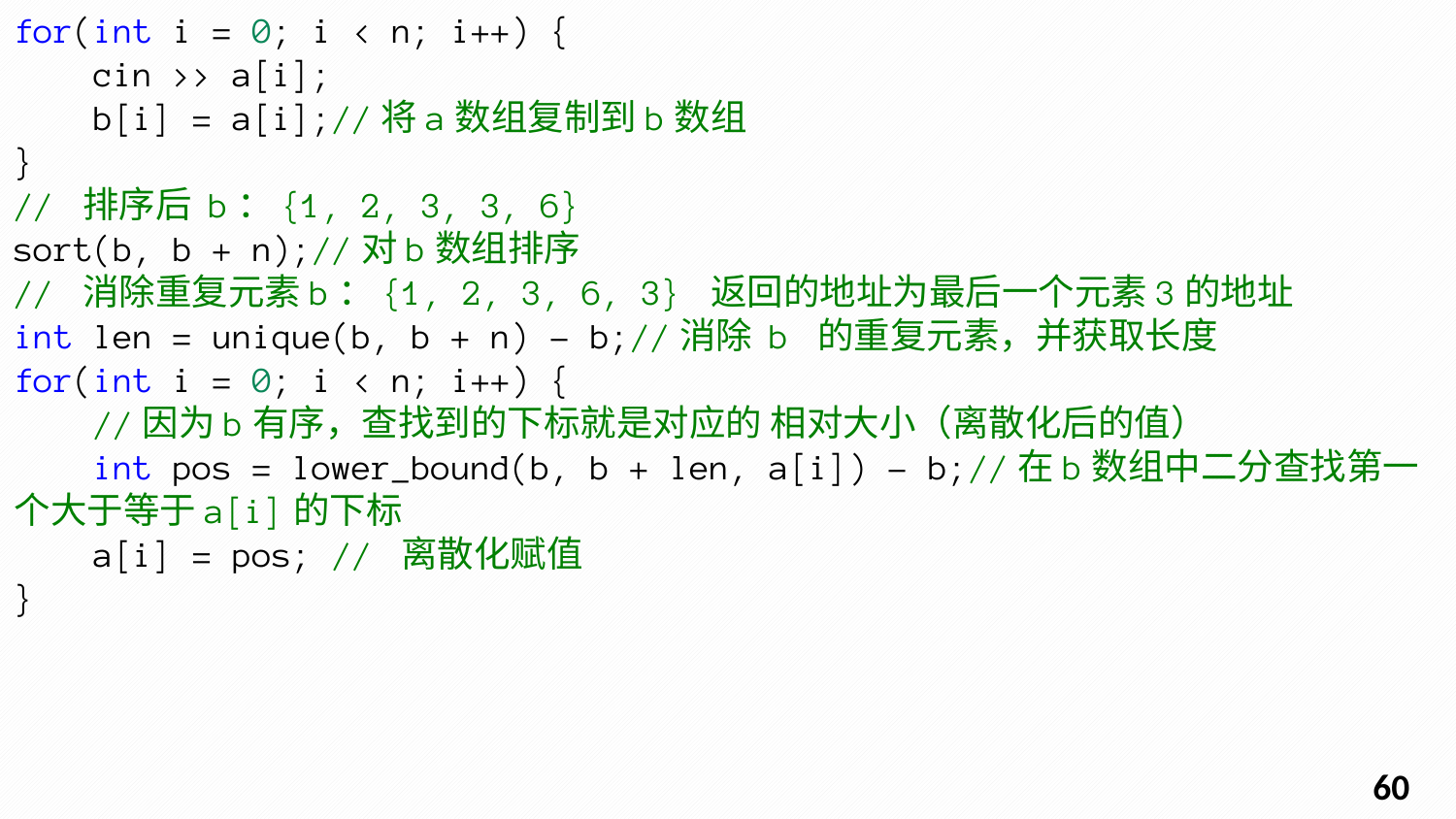

for(int i = 0; i < n; i++) {
    cin >> a[i];
    b[i] = a[i];//将a数组复制到b数组
}
// 排序后 b：{1, 2, 3, 3, 6}
sort(b, b + n);//对b数组排序
// 消除重复元素b：{1, 2, 3, 6, 3} 返回的地址为最后一个元素3的地址
int len = unique(b, b + n) - b;//消除 b 的重复元素，并获取长度
for(int i = 0; i < n; i++) {
    //因为b有序，查找到的下标就是对应的 相对大小（离散化后的值）
    int pos = lower_bound(b, b + len, a[i]) - b;//在b数组中二分查找第一个大于等于a[i]的下标
    a[i] = pos; // 离散化赋值
}

60